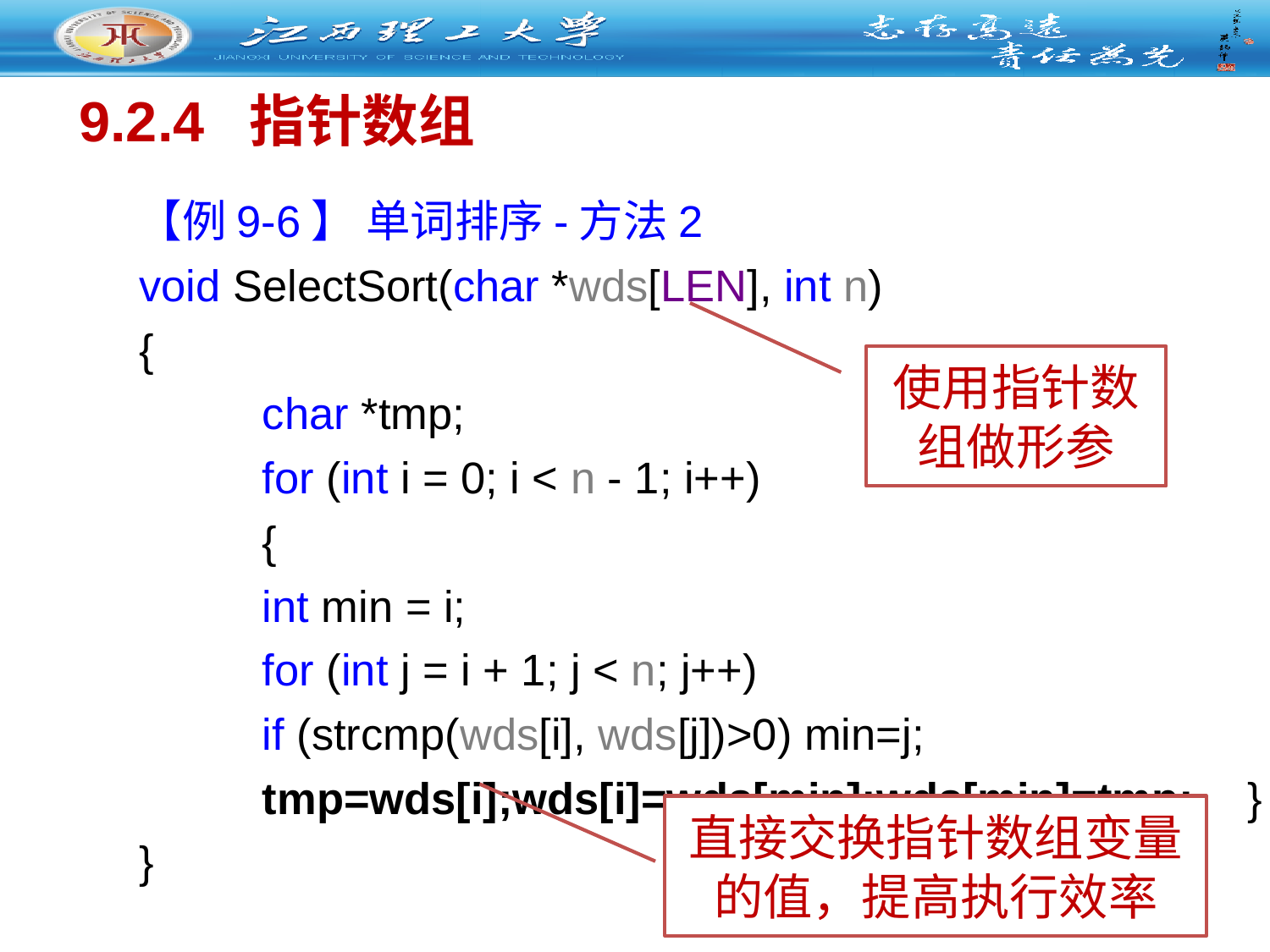

# 9.2.4  指针数组
     【例9-6】 单词排序-方法2
void SelectSort(char *wds[LEN], int n)
{
  	char *tmp;
  	for (int i = 0; i < n - 1; i++)
 	{
  		int min = i;
  		for (int j = i + 1; j < n; j++)
  			if (strcmp(wds[i], wds[j])>0) min=j;
  		tmp=wds[i];wds[i]=wds[min];wds[min]=tmp;  	}
}
使用指针数组做形参
直接交换指针数组变量的值，提高执行效率